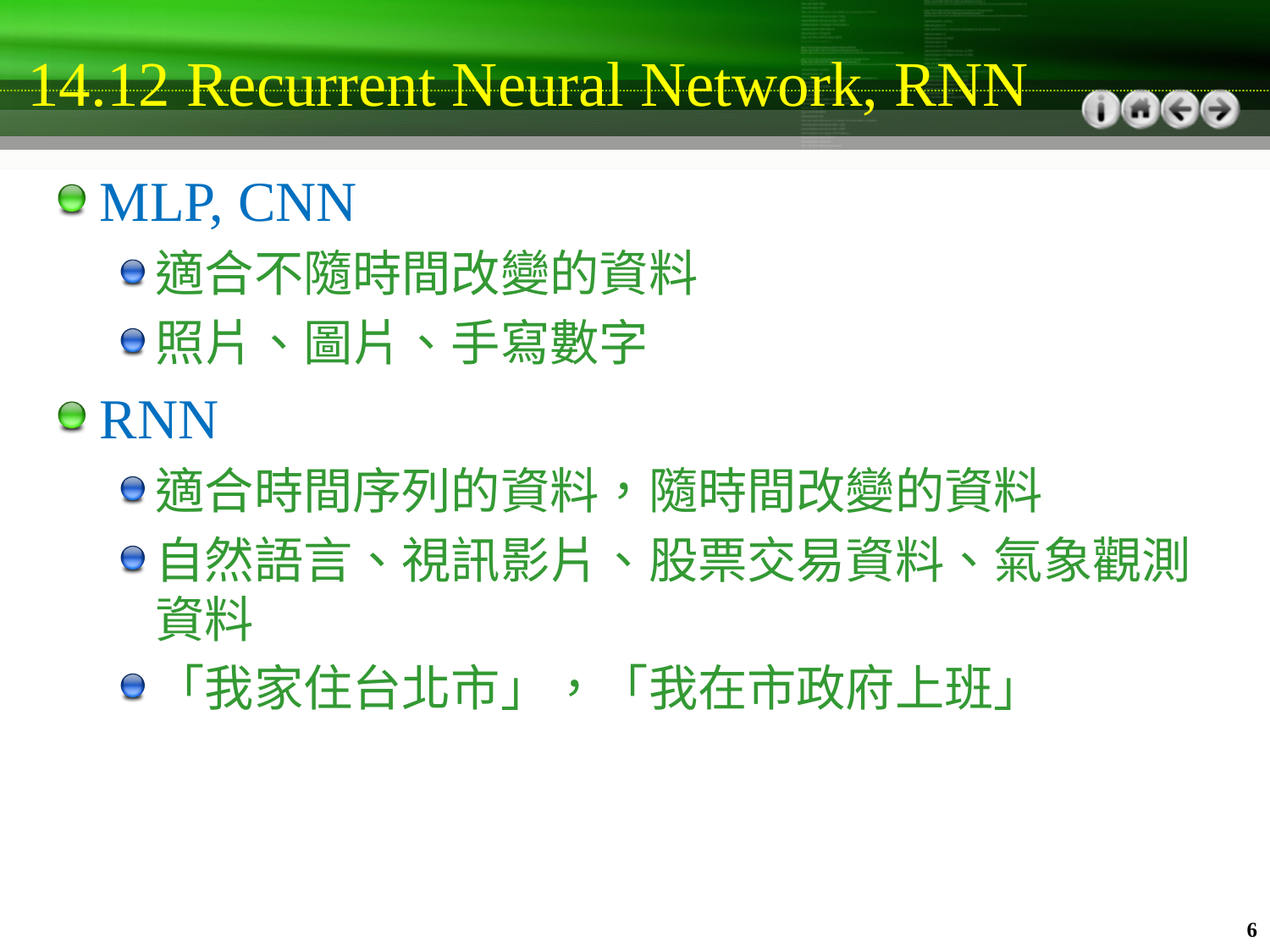

# 14.12 Recurrent Neural Network, RNN
MLP, CNN
適合不隨時間改變的資料
照片、圖片、手寫數字
RNN
適合時間序列的資料，隨時間改變的資料
自然語言、視訊影片、股票交易資料、氣象觀測資料
「我家住台北市」，「我在市政府上班」